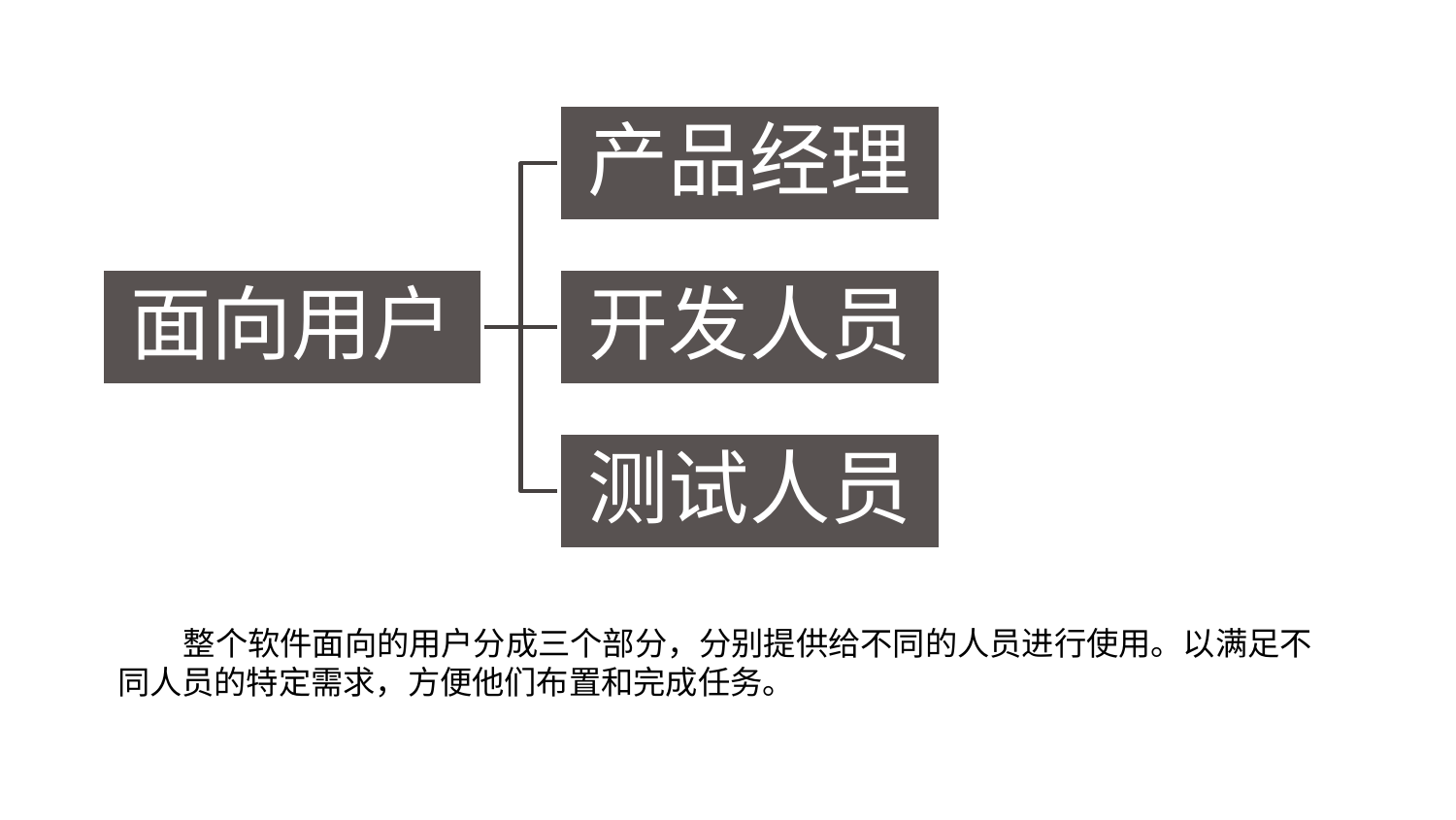

面向用户
产品经理
开发人员
测试人员
        整个软件面向的用户分成三个部分，分别提供给不同的人员进行使用。以满足不同人员的特定需求，方便他们布置和完成任务。